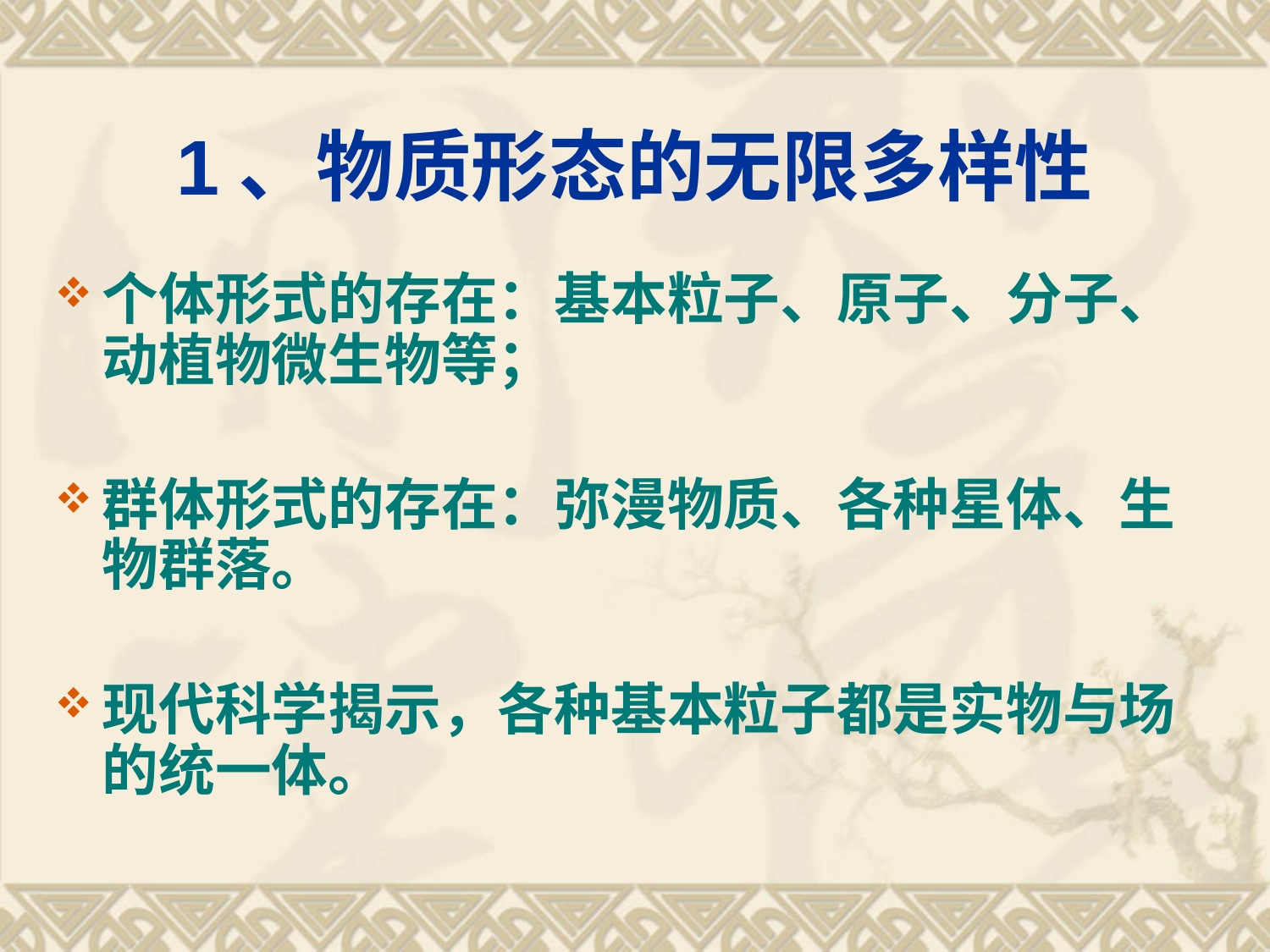

# 1、物质形态的无限多样性
个体形式的存在：基本粒子、原子、分子、动植物微生物等；

群体形式的存在：弥漫物质、各种星体、生物群落。

现代科学揭示，各种基本粒子都是实物与场的统一体。